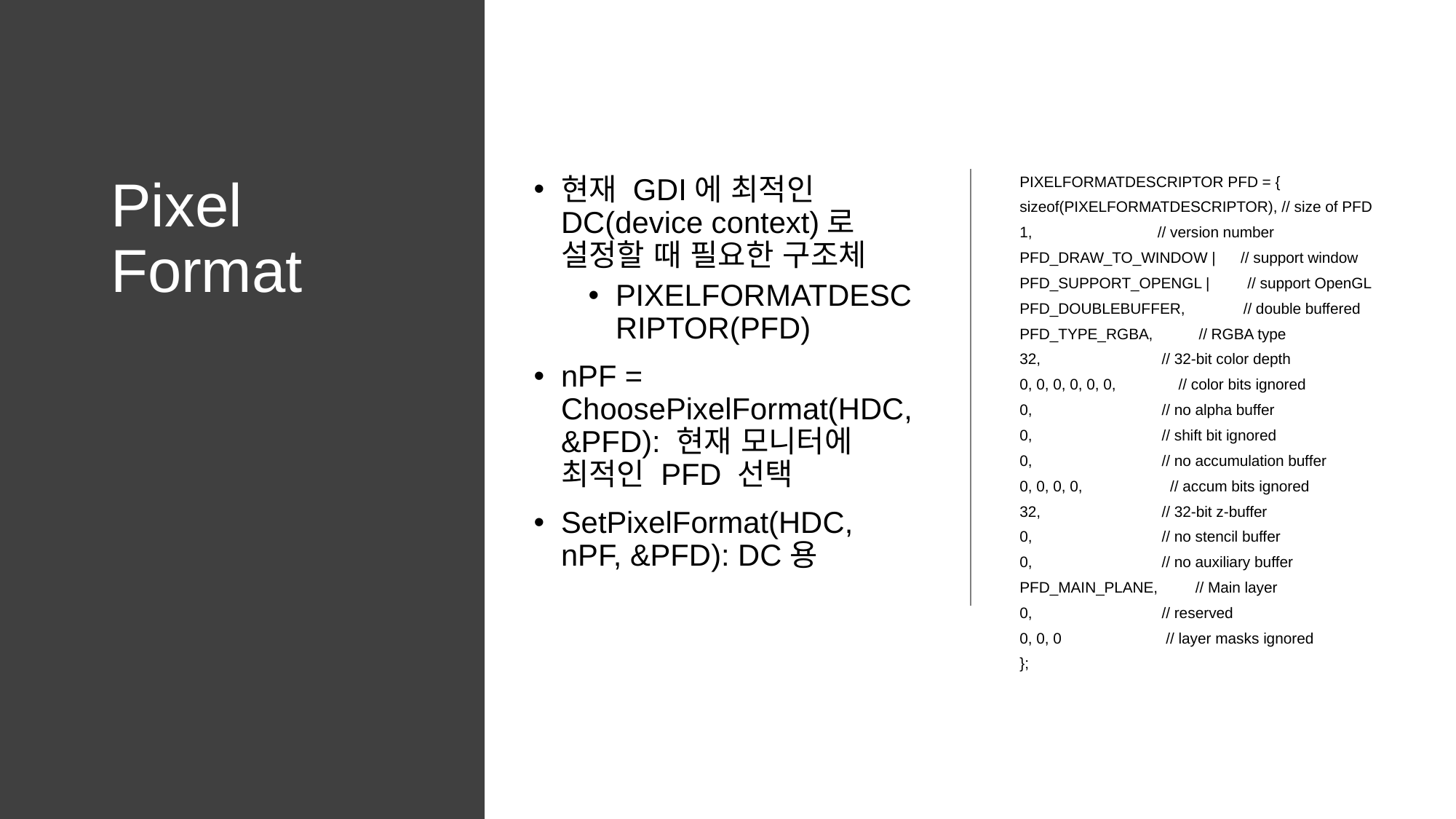

# Pixel Format
현재 GDI에 최적인 DC(device context)로 설정할 때 필요한 구조체
PIXELFORMATDESCRIPTOR(PFD)
nPF = ChoosePixelFormat(HDC, &PFD): 현재 모니터에 최적인 PFD 선택
SetPixelFormat(HDC, nPF, &PFD): DC용

PIXELFORMATDESCRIPTOR PFD = {
sizeof(PIXELFORMATDESCRIPTOR), // size of PFD
1,                              // version number
PFD_DRAW_TO_WINDOW |      // support window
PFD_SUPPORT_OPENGL |         // support OpenGL
PFD_DOUBLEBUFFER,              // double buffered
PFD_TYPE_RGBA,           // RGBA type
32,                             // 32-bit color depth
0, 0, 0, 0, 0, 0,               // color bits ignored
0,                               // no alpha buffer
0,                               // shift bit ignored
0,                               // no accumulation buffer
0, 0, 0, 0,                     // accum bits ignored
32,                             // 32-bit z-buffer
0,                               // no stencil buffer
0,                               // no auxiliary buffer
PFD_MAIN_PLANE,         // Main layer
0,                               // reserved
0, 0, 0                         // layer masks ignored
};